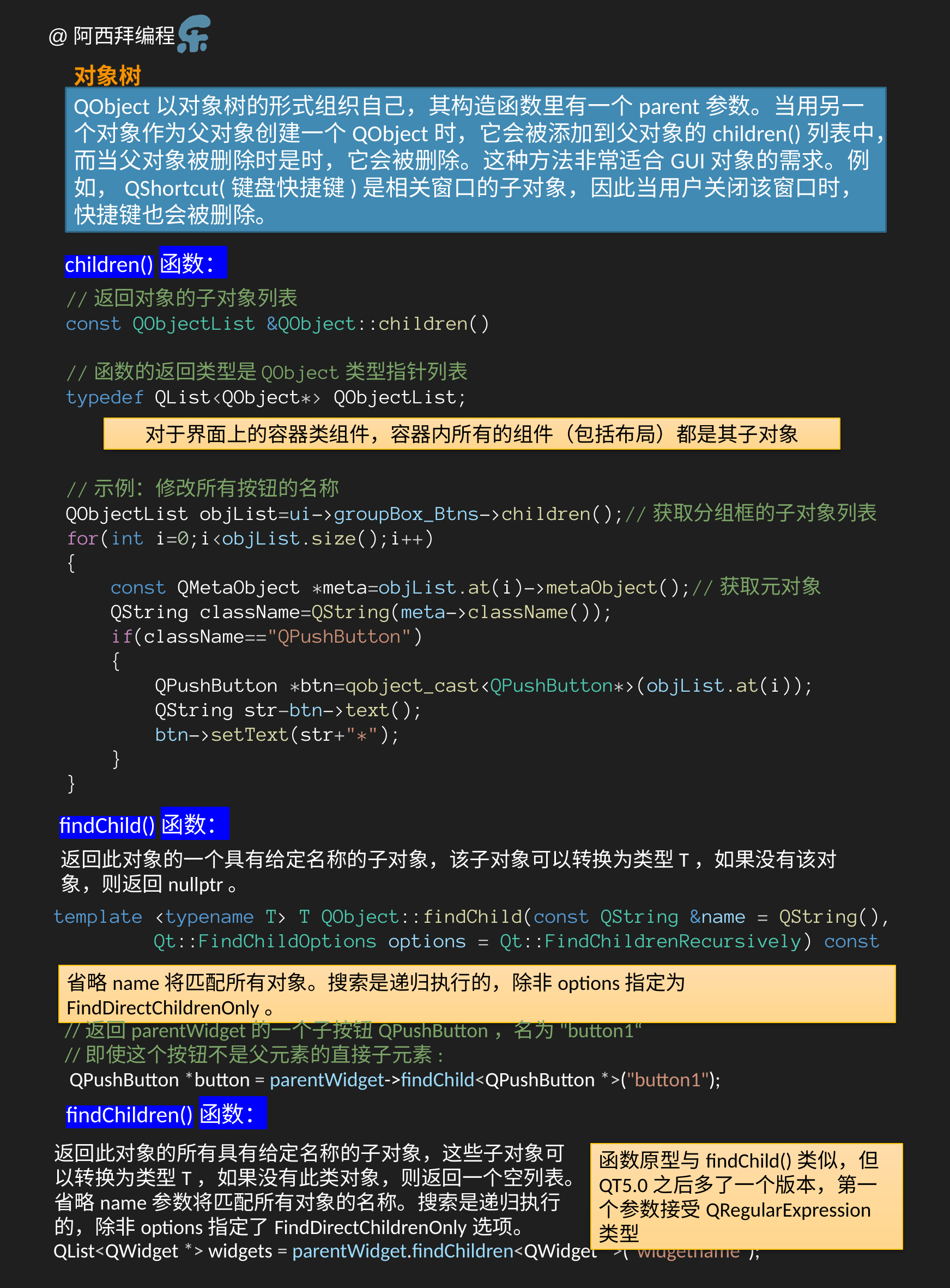

对象树
QObject以对象树的形式组织自己，其构造函数里有一个parent参数。当用另一个对象作为父对象创建一个QObject时，它会被添加到父对象的children()列表中，而当父对象被删除时是时，它会被删除。这种方法非常适合GUI对象的需求。例如，QShortcut(键盘快捷键)是相关窗口的子对象，因此当用户关闭该窗口时，快捷键也会被删除。
children()函数：
//返回对象的子对象列表
const QObjectList &QObject::children()
//函数的返回类型是QObject类型指针列表
typedef QList<QObject*> QObjectList;
对于界面上的容器类组件，容器内所有的组件（包括布局）都是其子对象
//示例：修改所有按钮的名称
QObjectList objList=ui->groupBox_Btns->children();//获取分组框的子对象列表
for(int i=0;i<objList.size();i++)
{
    const QMetaObject *meta=objList.at(i)->metaObject();//获取元对象
    QString className=QString(meta->className());
    if(className=="QPushButton")
    {
        QPushButton *btn=qobject_cast<QPushButton*>(objList.at(i));
        QString str-btn->text();
        btn->setText(str+"*");
    }
}
findChild()函数：
返回此对象的一个具有给定名称的子对象，该子对象可以转换为类型T，如果没有该对象，则返回nullptr。
template <typename T> T QObject::findChild(const QString &name = QString(),
         Qt::FindChildOptions options = Qt::FindChildrenRecursively) const
省略name将匹配所有对象。搜索是递归执行的，除非options指定为FindDirectChildrenOnly。
//返回parentWidget的一个子按钮QPushButton，名为"button1“
//即使这个按钮不是父元素的直接子元素:
 QPushButton *button = parentWidget->findChild<QPushButton *>("button1");
findChildren()函数：
返回此对象的所有具有给定名称的子对象，这些子对象可以转换为类型T，如果没有此类对象，则返回一个空列表。省略name参数将匹配所有对象的名称。搜索是递归执行的，除非options指定了FindDirectChildrenOnly选项。
函数原型与findChild()类似，但QT5.0之后多了一个版本，第一个参数接受QRegularExpression类型
 QList<QWidget *> widgets = parentWidget.findChildren<QWidget *>("widgetname");